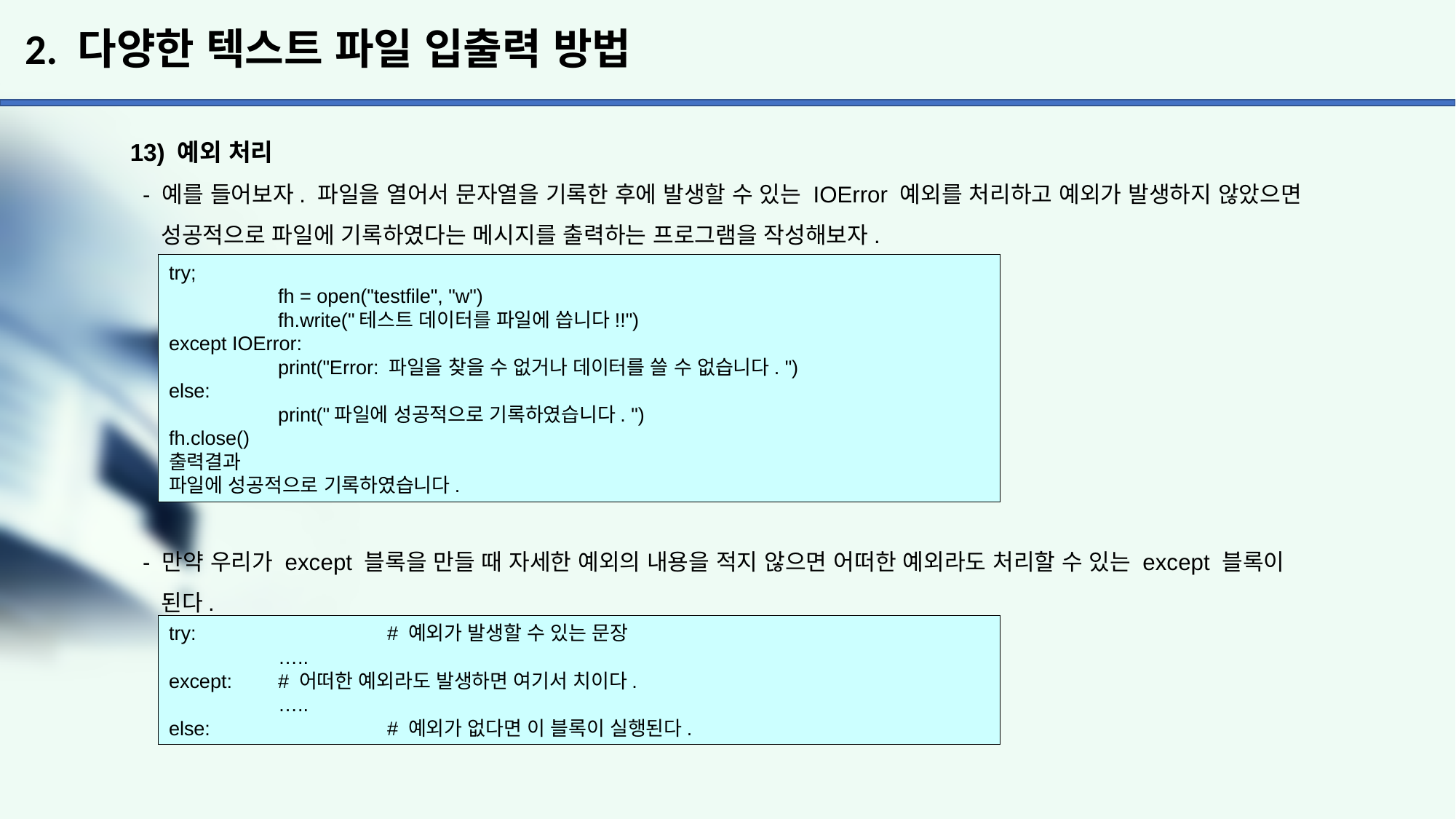

# 2. 다양한 텍스트 파일 입출력 방법
13) 예외 처리
  - 예를 들어보자. 파일을 열어서 문자열을 기록한 후에 발생할 수 있는 IOError 예외를 처리하고 예외가 발생하지 않았으면
    성공적으로 파일에 기록하였다는 메시지를 출력하는 프로그램을 작성해보자.

  - 만약 우리가 except 블록을 만들 때 자세한 예외의 내용을 적지 않으면 어떠한 예외라도 처리할 수 있는 except 블록이
    된다.

try;
	fh = open("testfile", "w")
	fh.write("테스트 데이터를 파일에 씁니다!!")
except IOError:
	print("Error: 파일을 찾을 수 없거나 데이터를 쓸 수 없습니다. ")
else:
	print("파일에 성공적으로 기록하였습니다. ")
fh.close()
출력결과
파일에 성공적으로 기록하였습니다.
try: 		# 예외가 발생할 수 있는 문장
	…..
except: 	# 어떠한 예외라도 발생하면 여기서 치이다.
	…..
else: 		# 예외가 없다면 이 블록이 실행된다.